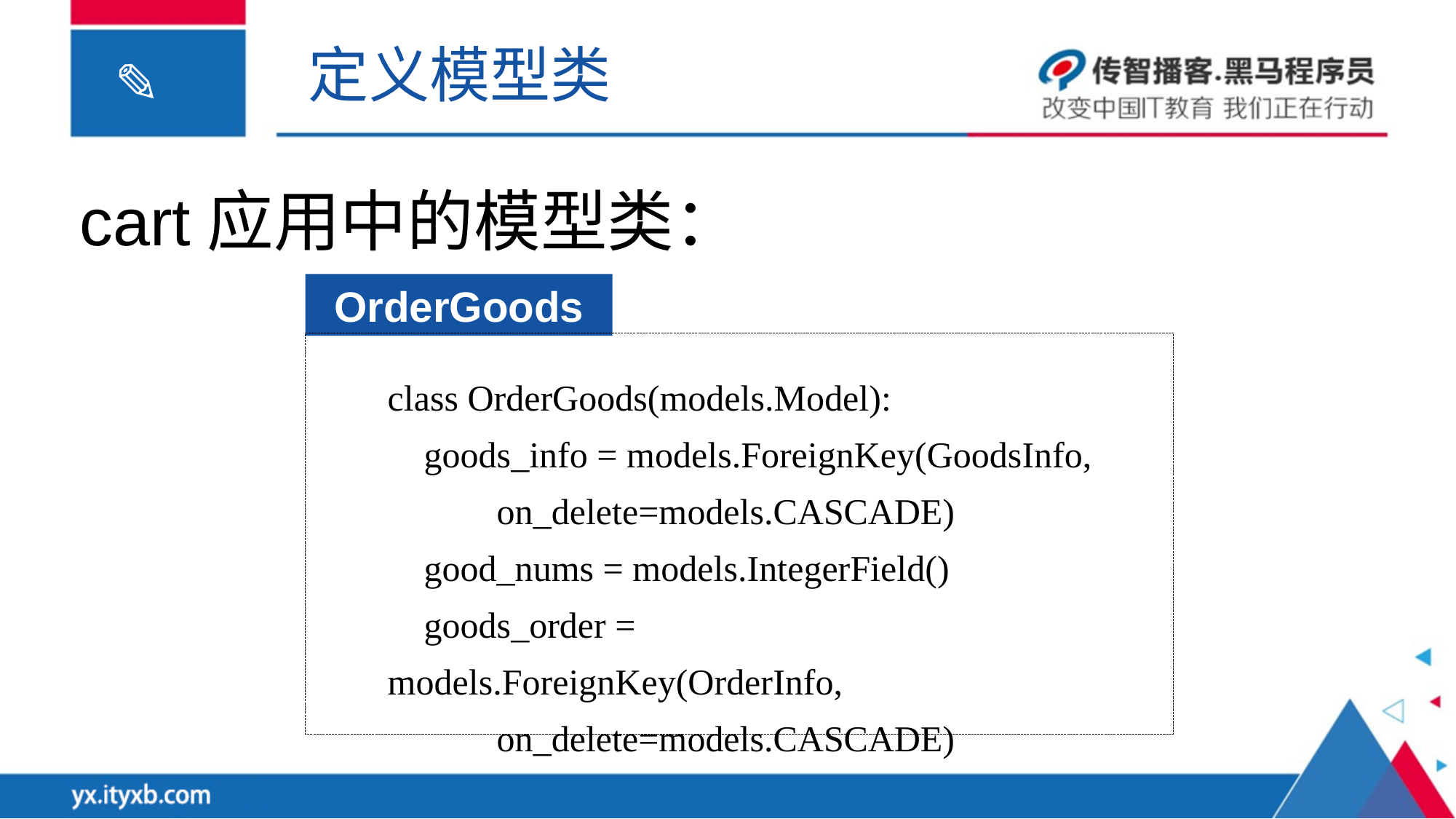

定义模型类
cart应用中的模型类：
OrderGoods

class OrderGoods(models.Model):
    goods_info = models.ForeignKey(GoodsInfo,
            on_delete=models.CASCADE)
    good_nums = models.IntegerField()
    goods_order = models.ForeignKey(OrderInfo,
            on_delete=models.CASCADE)